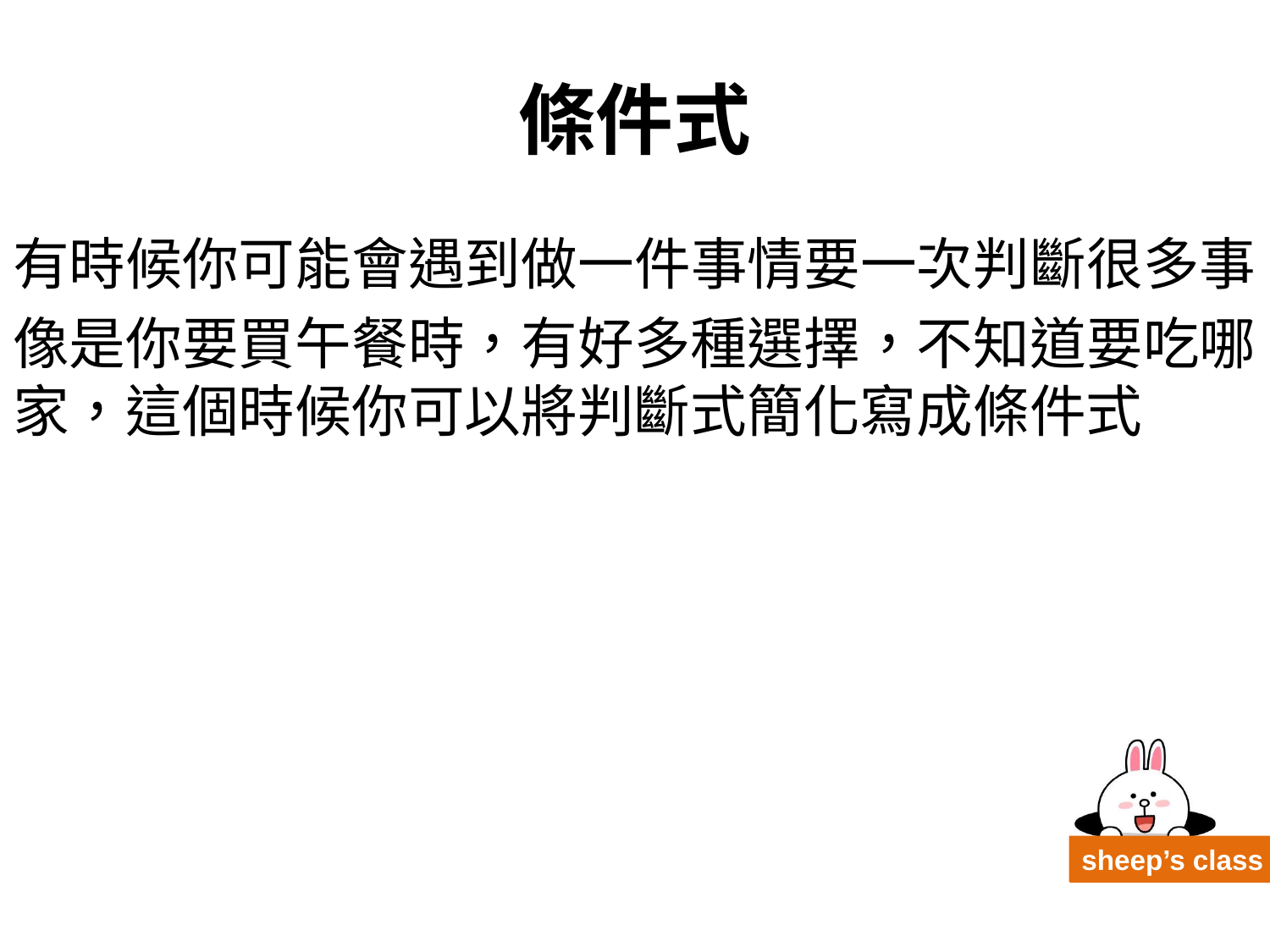

# 條件式
有時候你可能會遇到做一件事情要一次判斷很多事
像是你要買午餐時，有好多種選擇，不知道要吃哪家，這個時候你可以將判斷式簡化寫成條件式